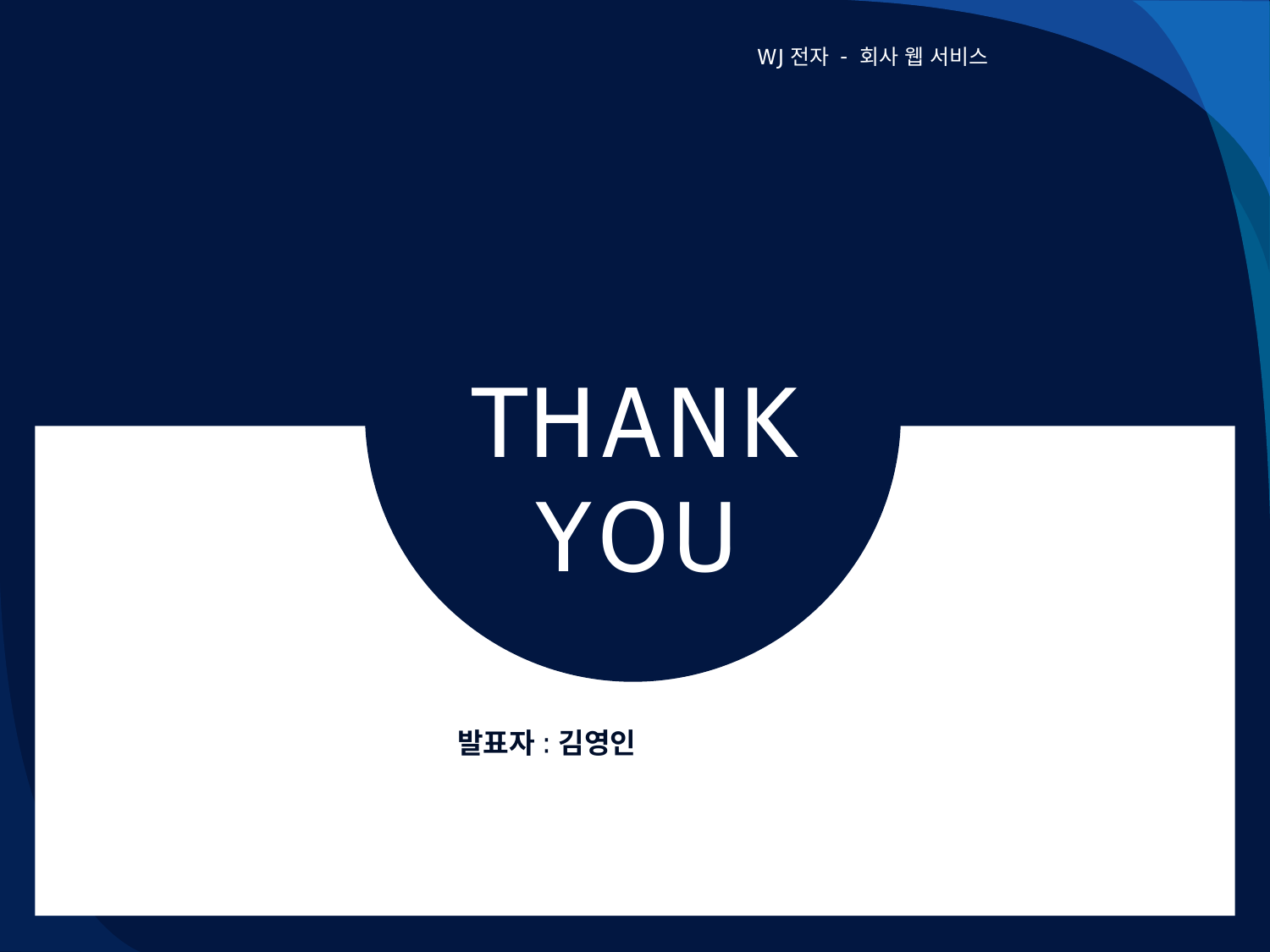

WJ전자 - 회사 웹 서비스

THANK
YOU

발표자:김영인